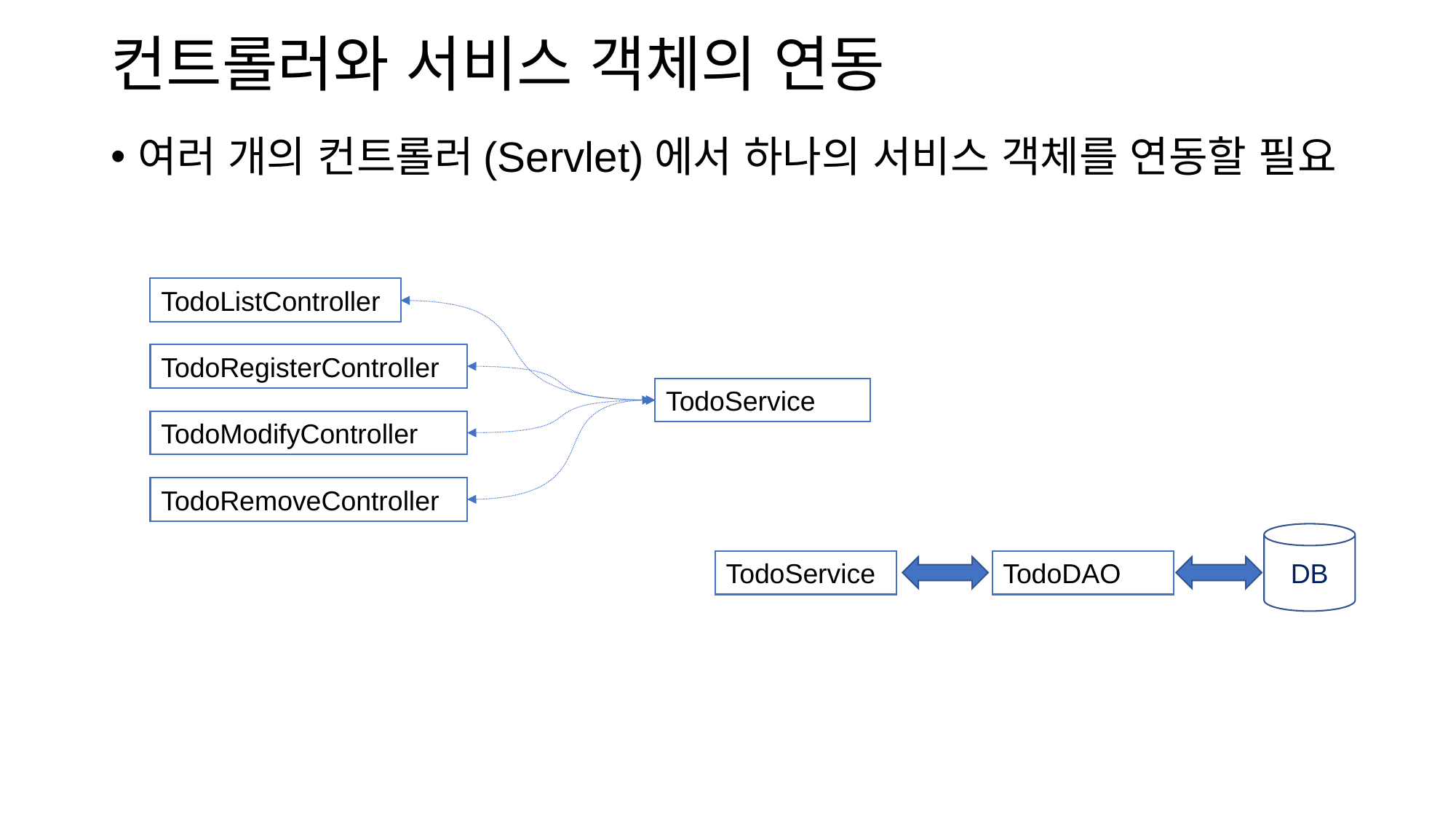

# 컨트롤러와 서비스 객체의 연동
여러 개의 컨트롤러(Servlet)에서 하나의 서비스 객체를 연동할 필요
TodoListController
TodoRegisterController
TodoService
TodoModifyController
TodoRemoveController
DB
TodoService
TodoDAO